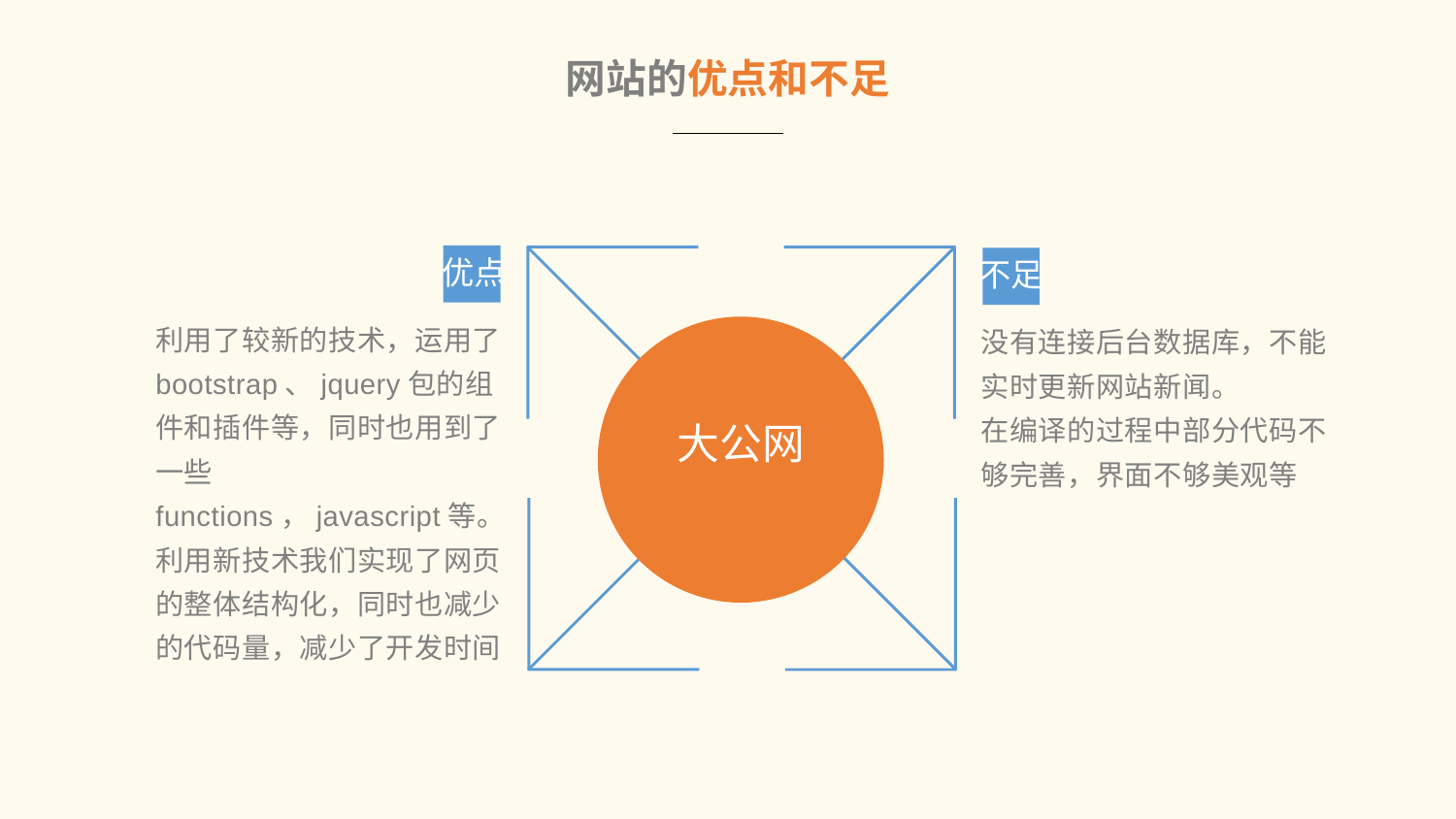

网站的优点和不足

优点

利用了较新的技术，运用了bootstrap、jquery包的组件和插件等，同时也用到了一些functions，javascript等。
利用新技术我们实现了网页的整体结构化，同时也减少的代码量，减少了开发时间

不足

没有连接后台数据库，不能实时更新网站新闻。
在编译的过程中部分代码不够完善，界面不够美观等

大公网